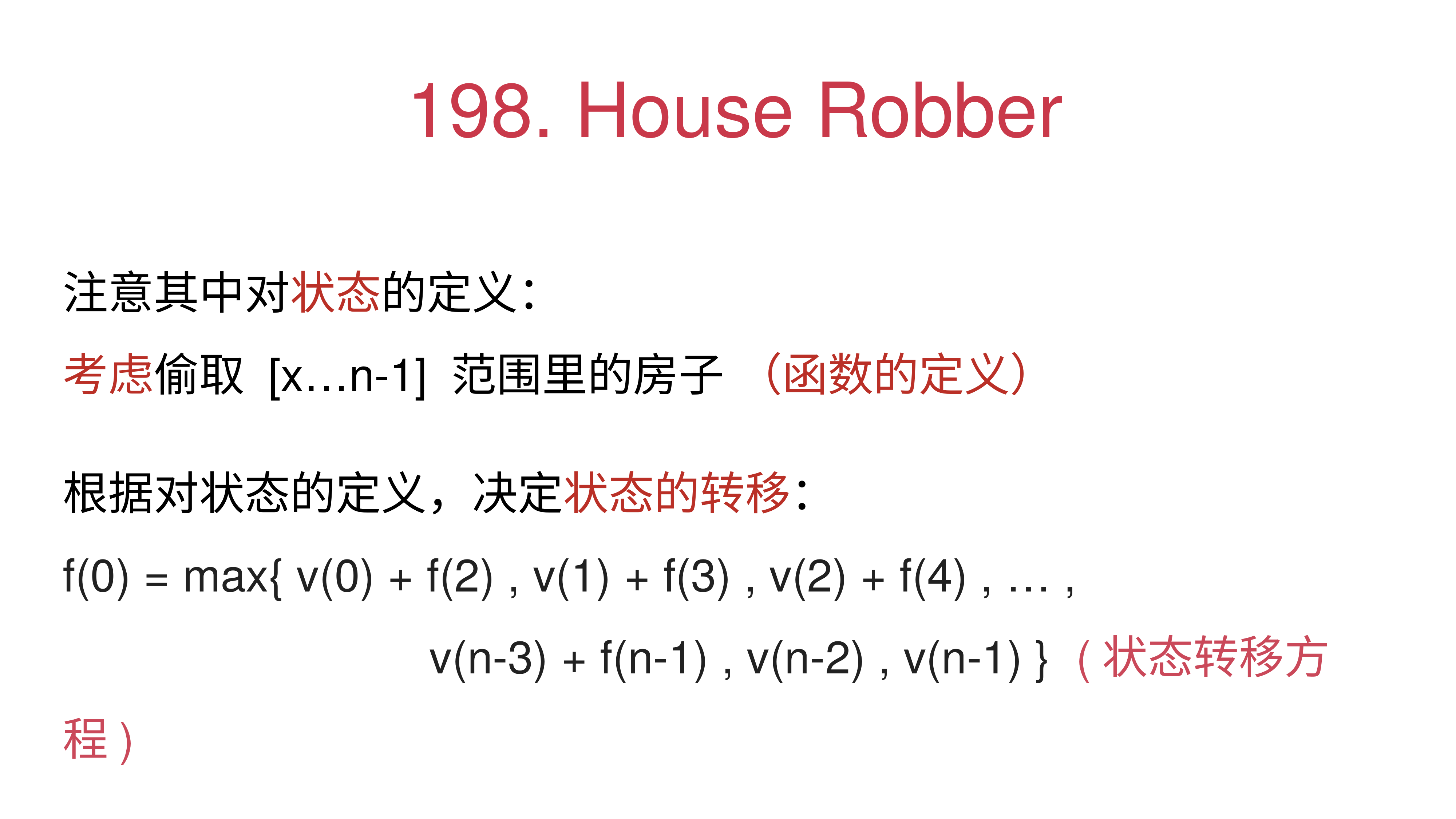

# 198. House Robber
注意其中对状态的定义：
考虑偷取 [x…n-1] 范围里的房子 （函数的定义）
根据对状态的定义，决定状态的转移：
f(0) = max{ v(0) + f(2) , v(1) + f(3) , v(2) + f(4) , … ,
                             v(n-3) + f(n-1) , v(n-2) , v(n-1) }  (状态转移方程)